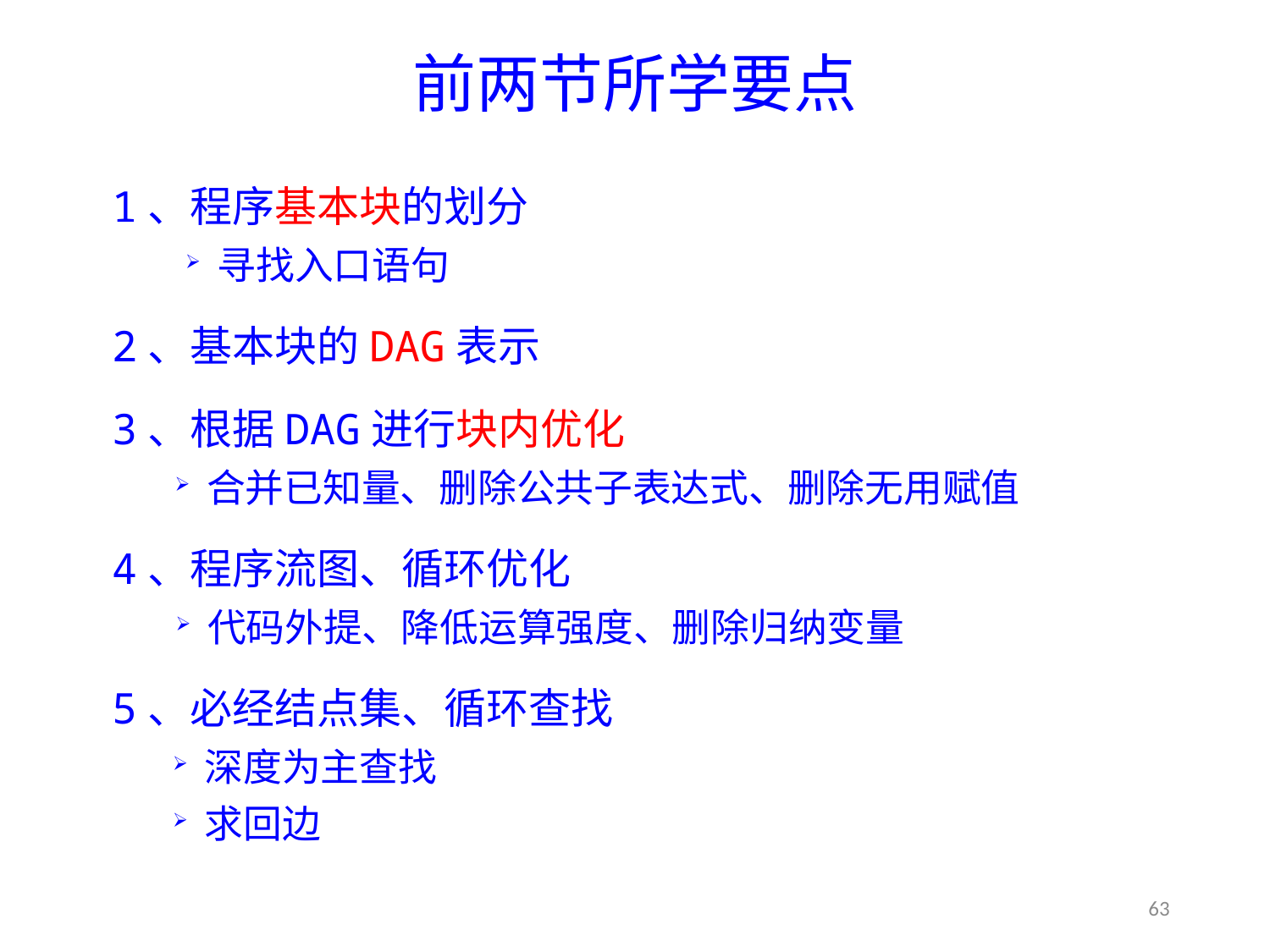

# 前两节所学要点
1、程序基本块的划分
寻找入口语句
2、基本块的DAG表示
3、根据DAG进行块内优化
合并已知量、删除公共子表达式、删除无用赋值
4、程序流图、循环优化
代码外提、降低运算强度、删除归纳变量
5、必经结点集、循环查找
深度为主查找
求回边
63